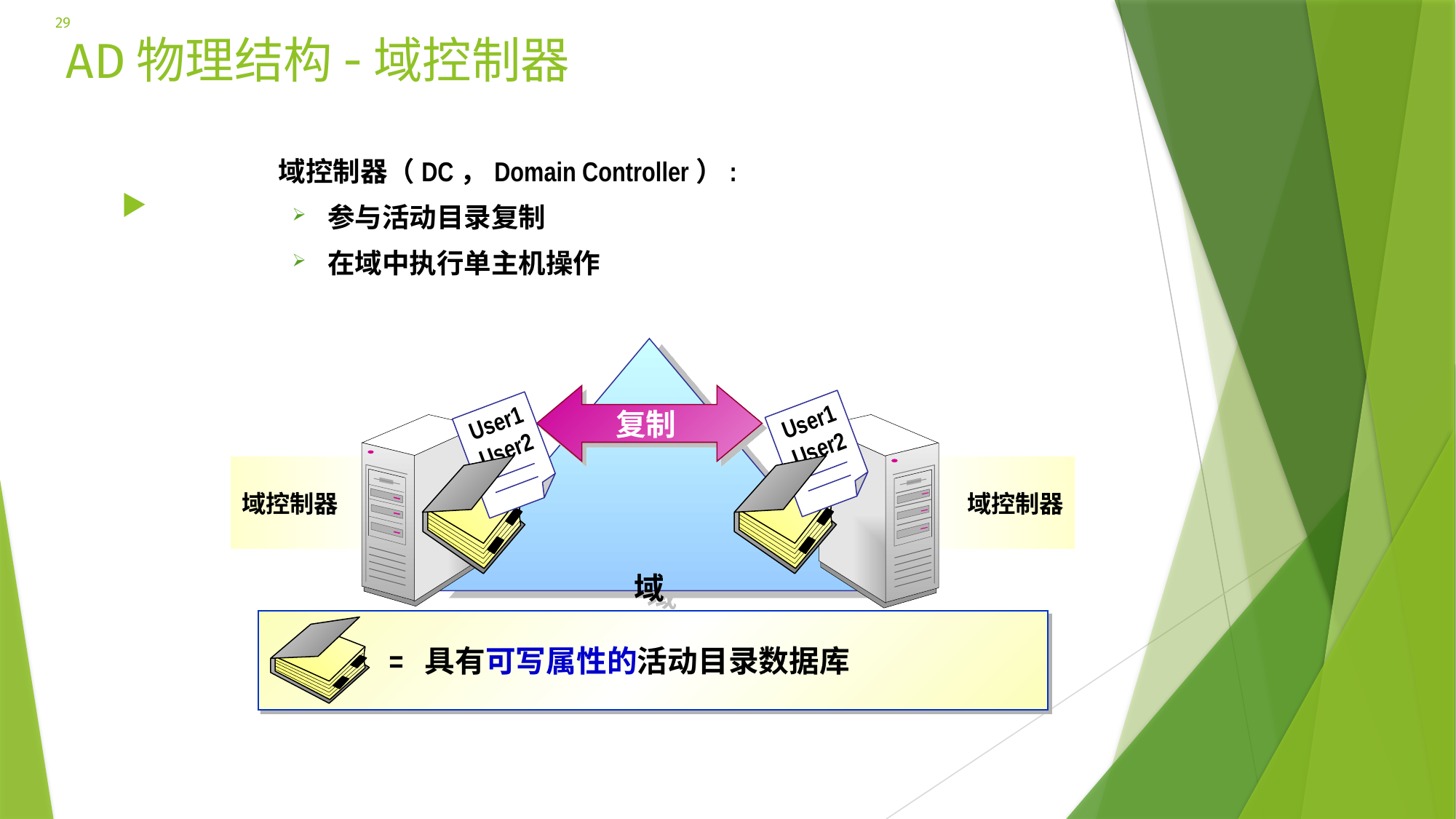

29
# AD物理结构-域控制器
	域控制器（DC，Domain Controller）:
参与活动目录复制
在域中执行单主机操作
域
复制
User1
User2

User1
User2

域控制器
域控制器
=  具有可写属性的活动目录数据库